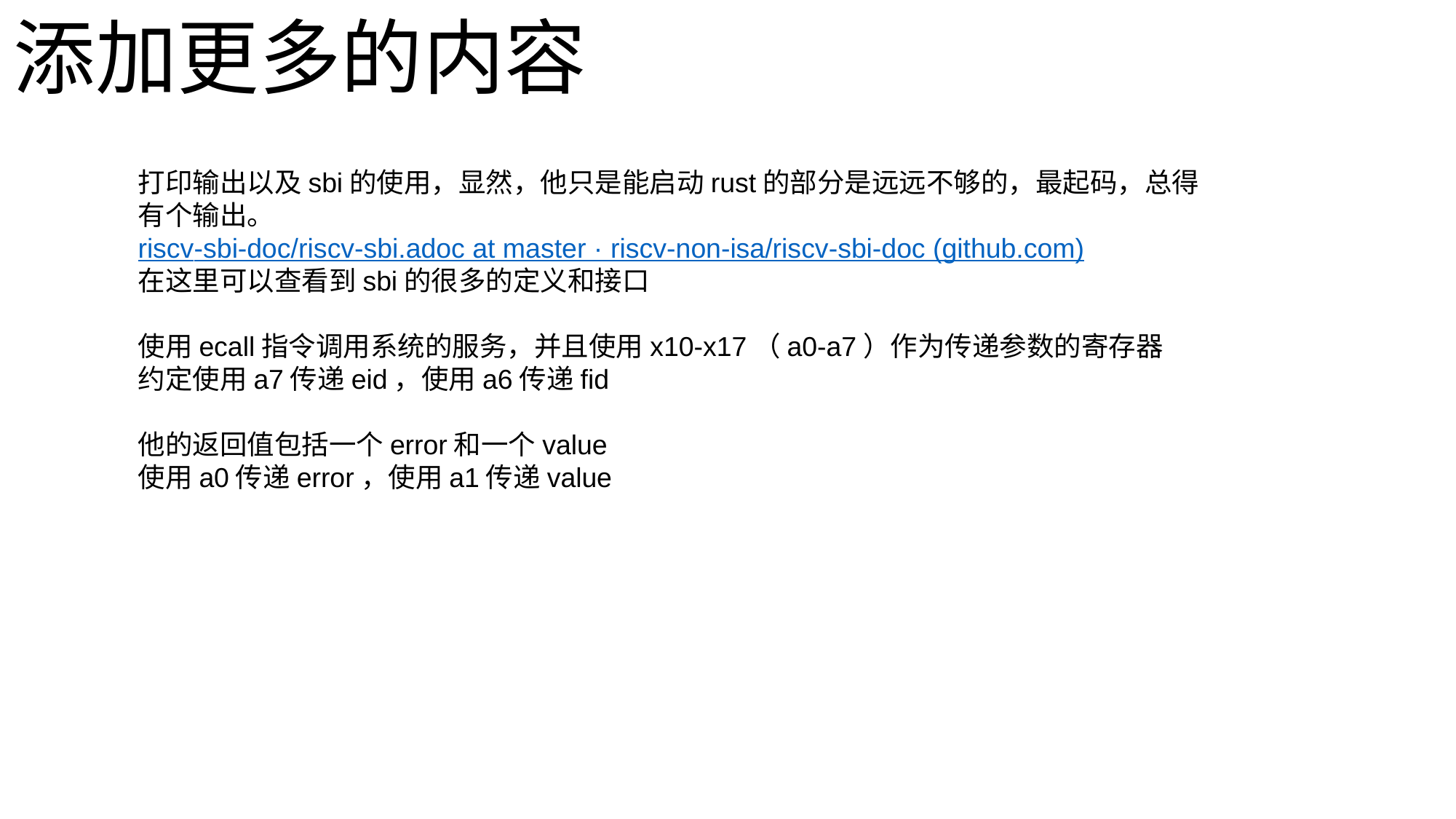

添加更多的内容
打印输出以及sbi的使用，显然，他只是能启动rust的部分是远远不够的，最起码，总得有个输出。
riscv-sbi-doc/riscv-sbi.adoc at master · riscv-non-isa/riscv-sbi-doc (github.com)
在这里可以查看到sbi的很多的定义和接口

使用ecall指令调用系统的服务，并且使用x10-x17（a0-a7）作为传递参数的寄存器
约定使用a7传递eid，使用a6传递fid

他的返回值包括一个error和一个value
使用a0传递error，使用a1传递value